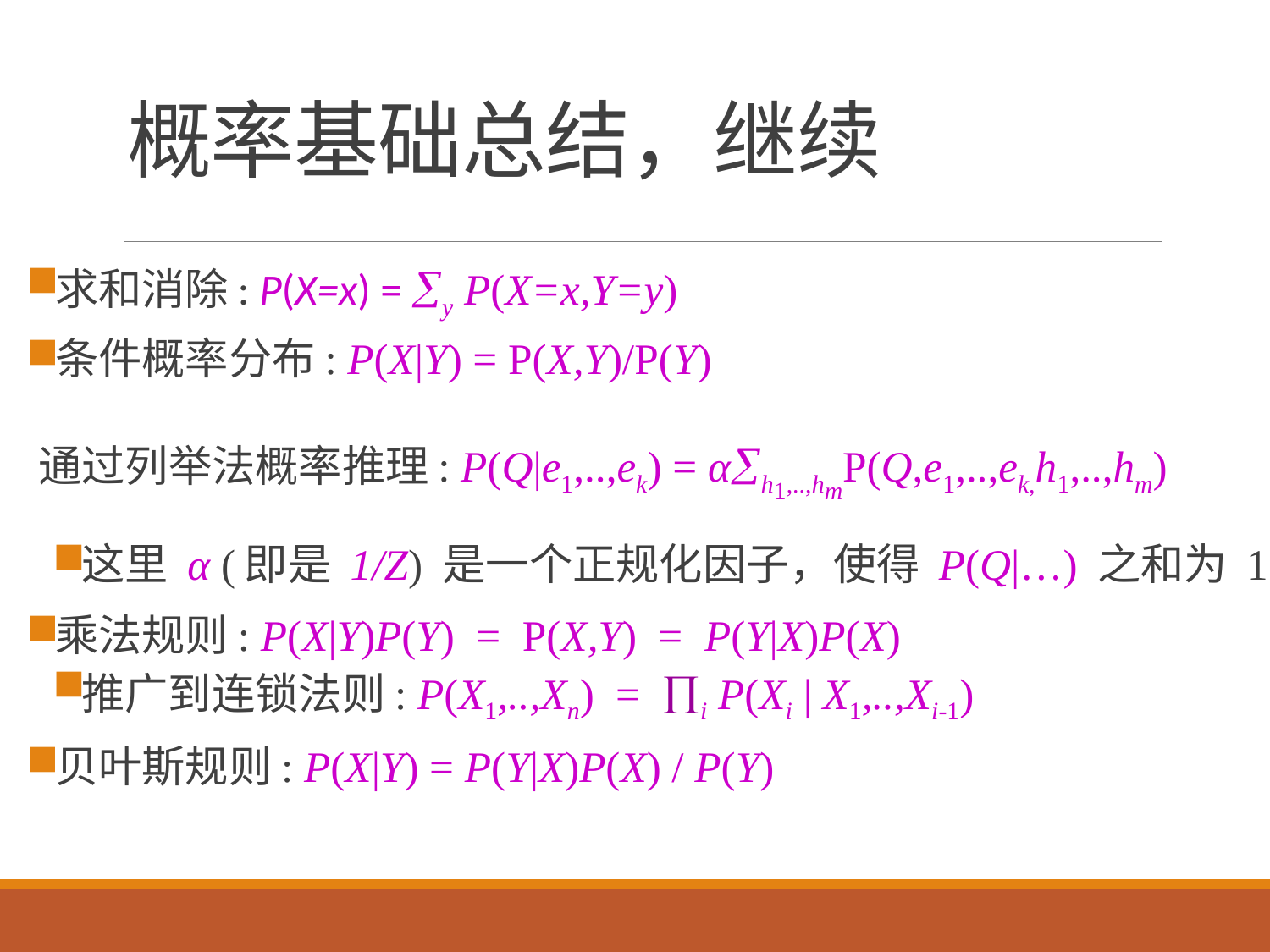

# 概率基础总结，继续
求和消除: P(X=x) = ∑y P(X=x,Y=y)
条件概率分布: P(X|Y) = P(X,Y)/P(Y)
通过列举法概率推理: P(Q|e1,..,ek) = α∑h1,..,hmP(Q,e1,..,ek,h1,..,hm)
这里 α (即是 1/Z) 是一个正规化因子，使得 P(Q|…) 之和为 1
乘法规则: P(X|Y)P(Y)  =  P(X,Y)  =  P(Y|X)P(X)
推广到连锁法则: P(X1,..,Xn)  =  ∏i P(Xi | X1,..,Xi-1)
贝叶斯规则: P(X|Y) = P(Y|X)P(X) / P(Y)